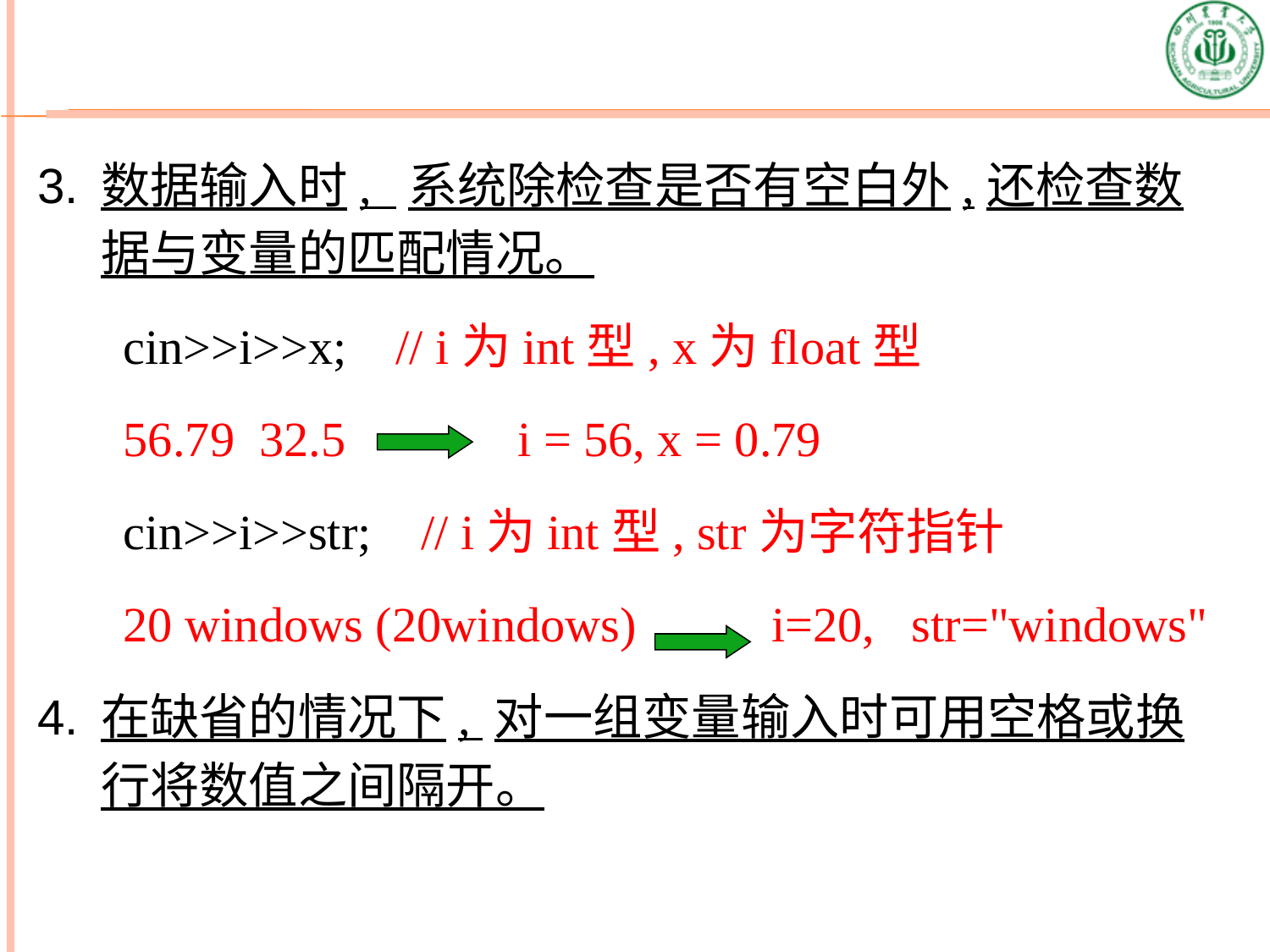

数据输入时,  系统除检查是否有空白外,还检查数据与变量的匹配情况。
       cin>>i>>x;    // i为int型, x为float型
       56.79  32.5              i = 56, x = 0.79
       cin>>i>>str;    // i为int型, str为字符指针
       20 windows (20windows)           i=20,   str="windows"
在缺省的情况下, 对一组变量输入时可用空格或换行将数值之间隔开。